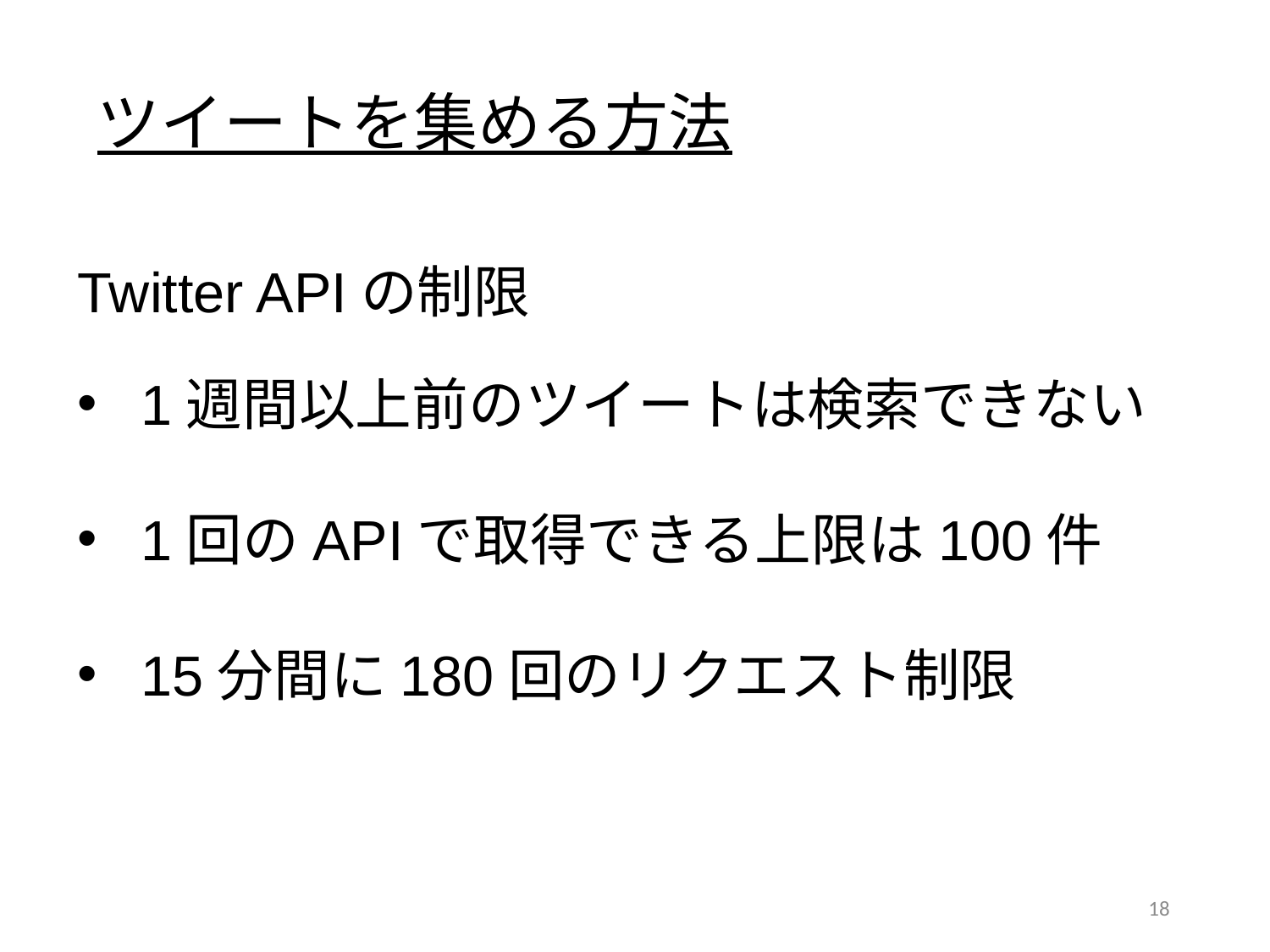

ツイートを集める方法
Twitter APIの制限
1週間以上前のツイートは検索できない

1回のAPIで取得できる上限は100件

15分間に180回のリクエスト制限

18